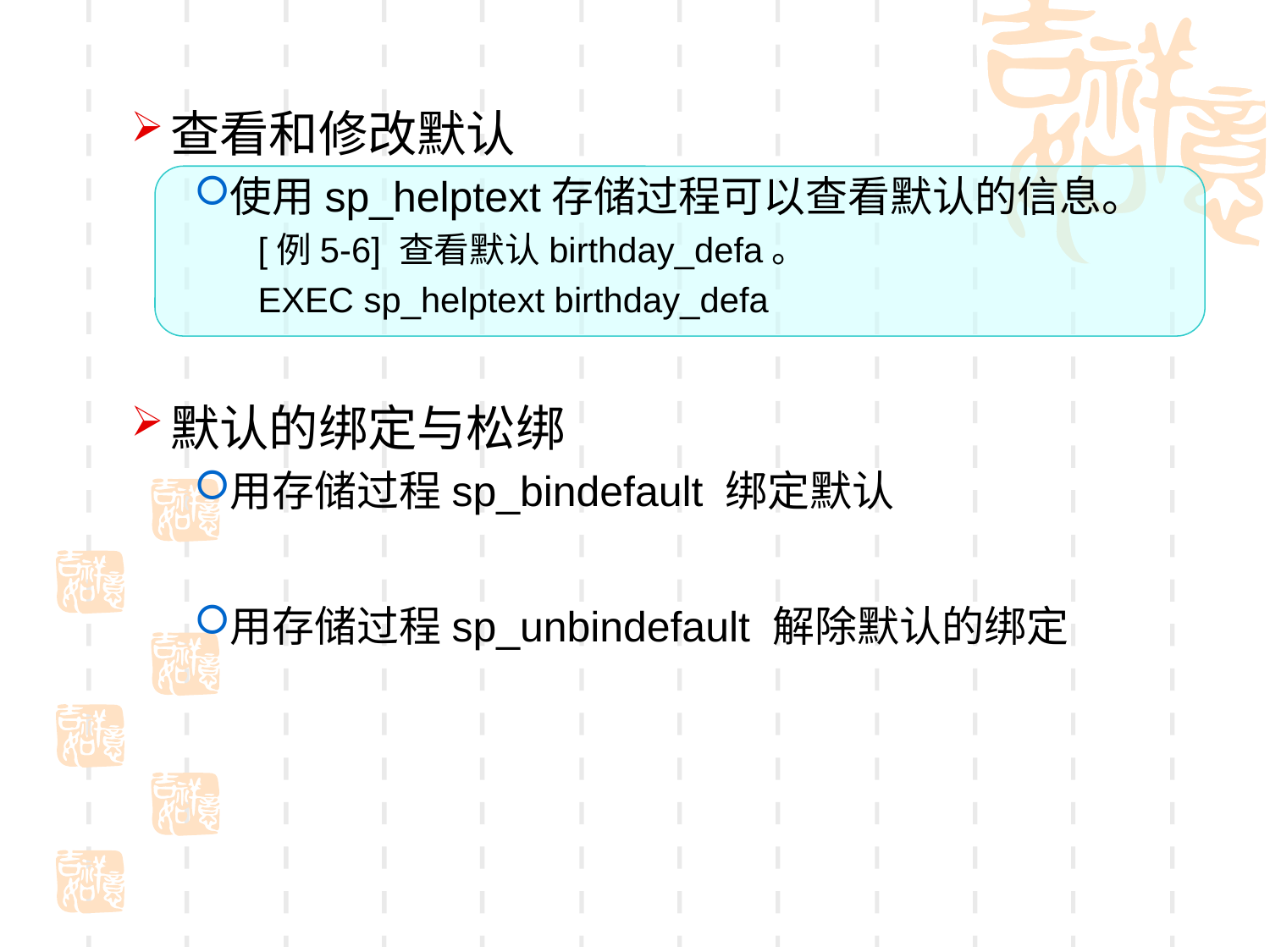

查看和修改默认
使用sp_helptext存储过程可以查看默认的信息。
[例5-6] 查看默认birthday_defa。
EXEC sp_helptext birthday_defa

默认的绑定与松绑
用存储过程sp_bindefault 绑定默认

用存储过程sp_unbindefault 解除默认的绑定